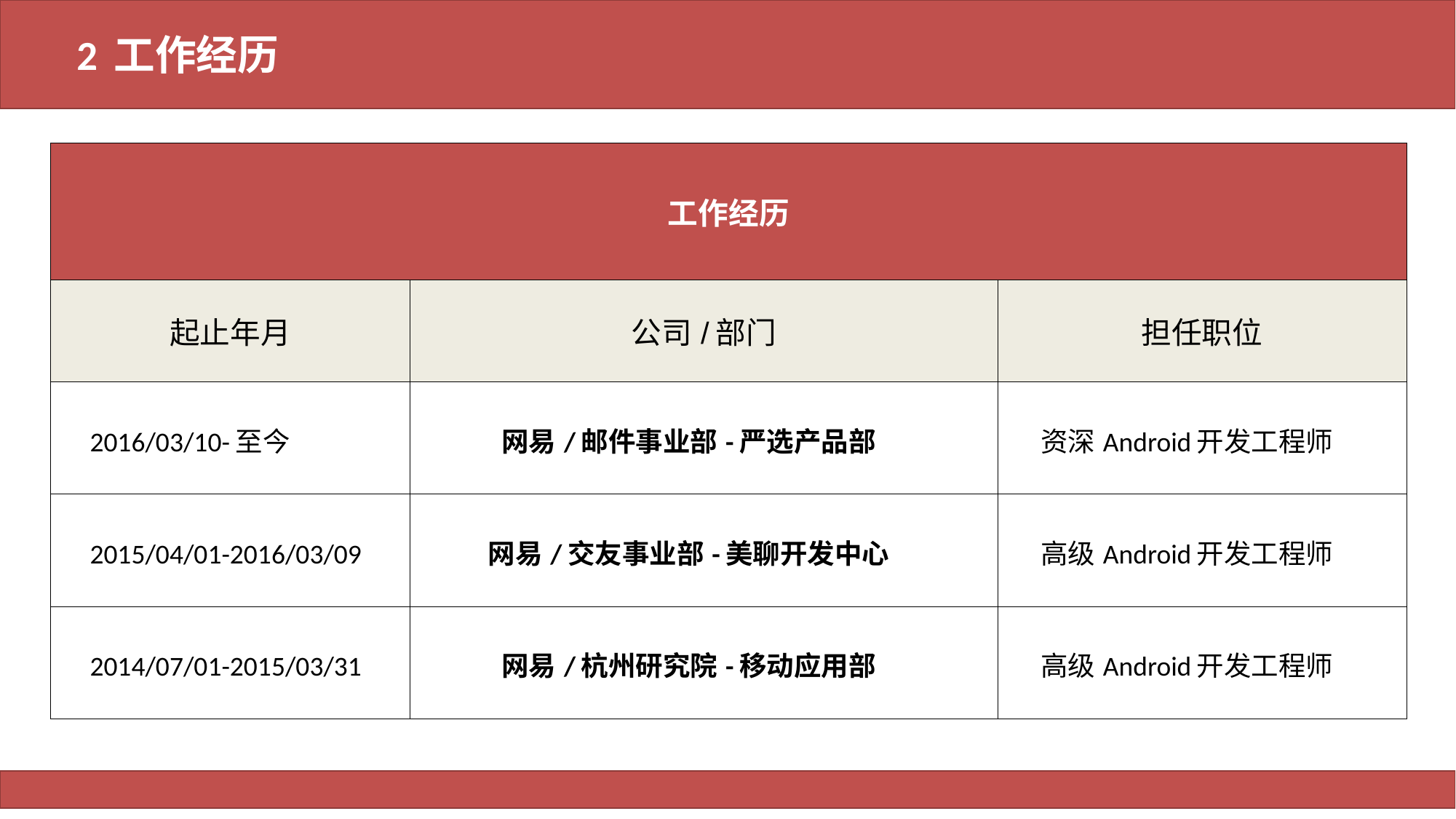

# 个人工作经历
2 工作经历
| 工作经历 |  |  |
| --- | --- | --- |
| 起止年月 | 公司/部门 | 担任职位 |
| 2016/03/10-至今 | 网易/邮件事业部-严选产品部 | 资深Android开发工程师 |
| 2015/04/01-2016/03/09 | 网易/交友事业部-美聊开发中心 | 高级Android开发工程师 |
| 2014/07/01-2015/03/31 | 网易/杭州研究院-移动应用部 | 高级Android开发工程师 |